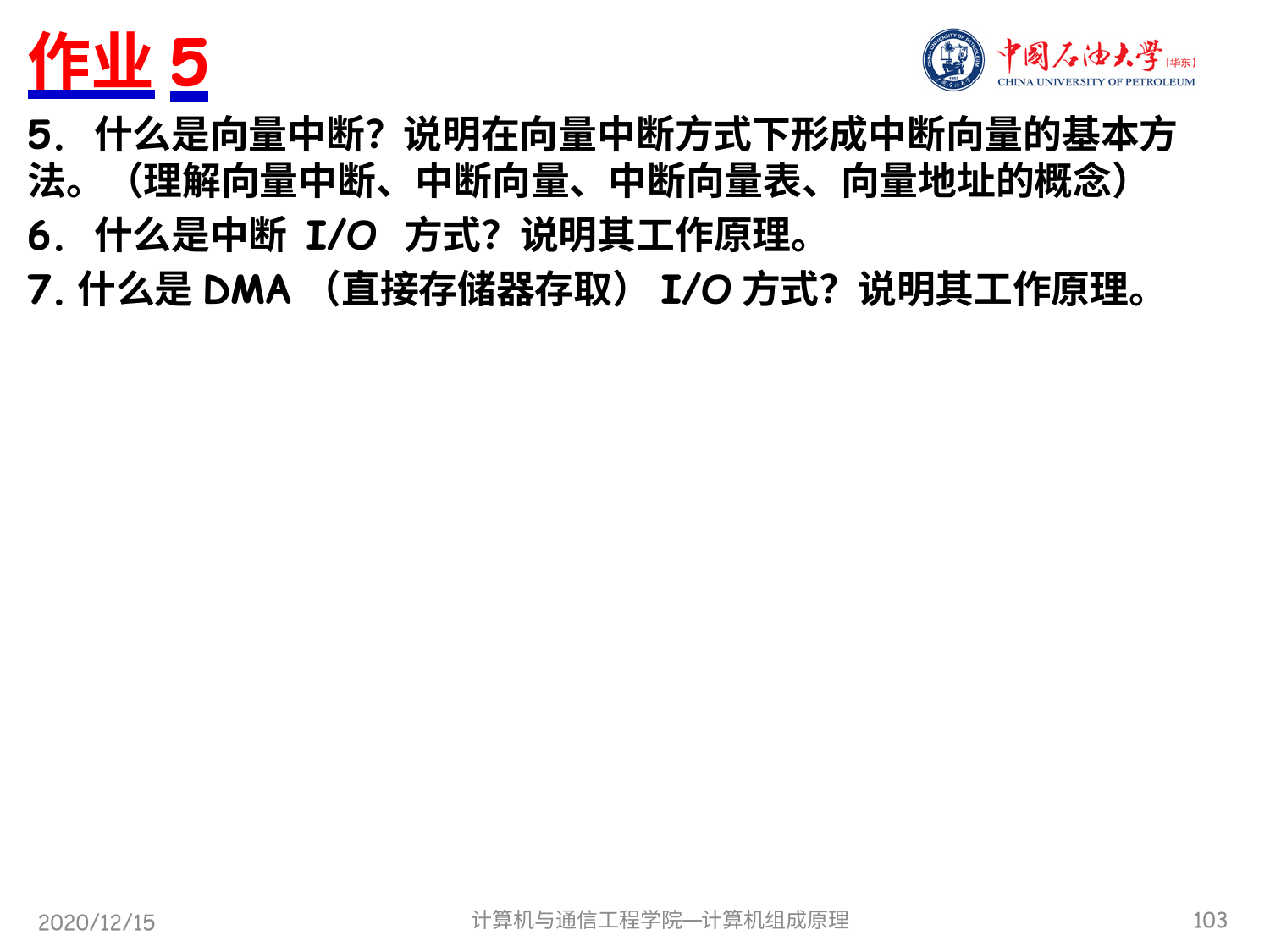

# 作业5
5. 什么是向量中断？说明在向量中断方式下形成中断向量的基本方法。（理解向量中断、中断向量、中断向量表、向量地址的概念）
6. 什么是中断 I/O 方式？说明其工作原理。
7.什么是DMA（直接存储器存取）I/O方式？说明其工作原理。

计算机与通信工程学院—计算机组成原理
103
2020/12/15